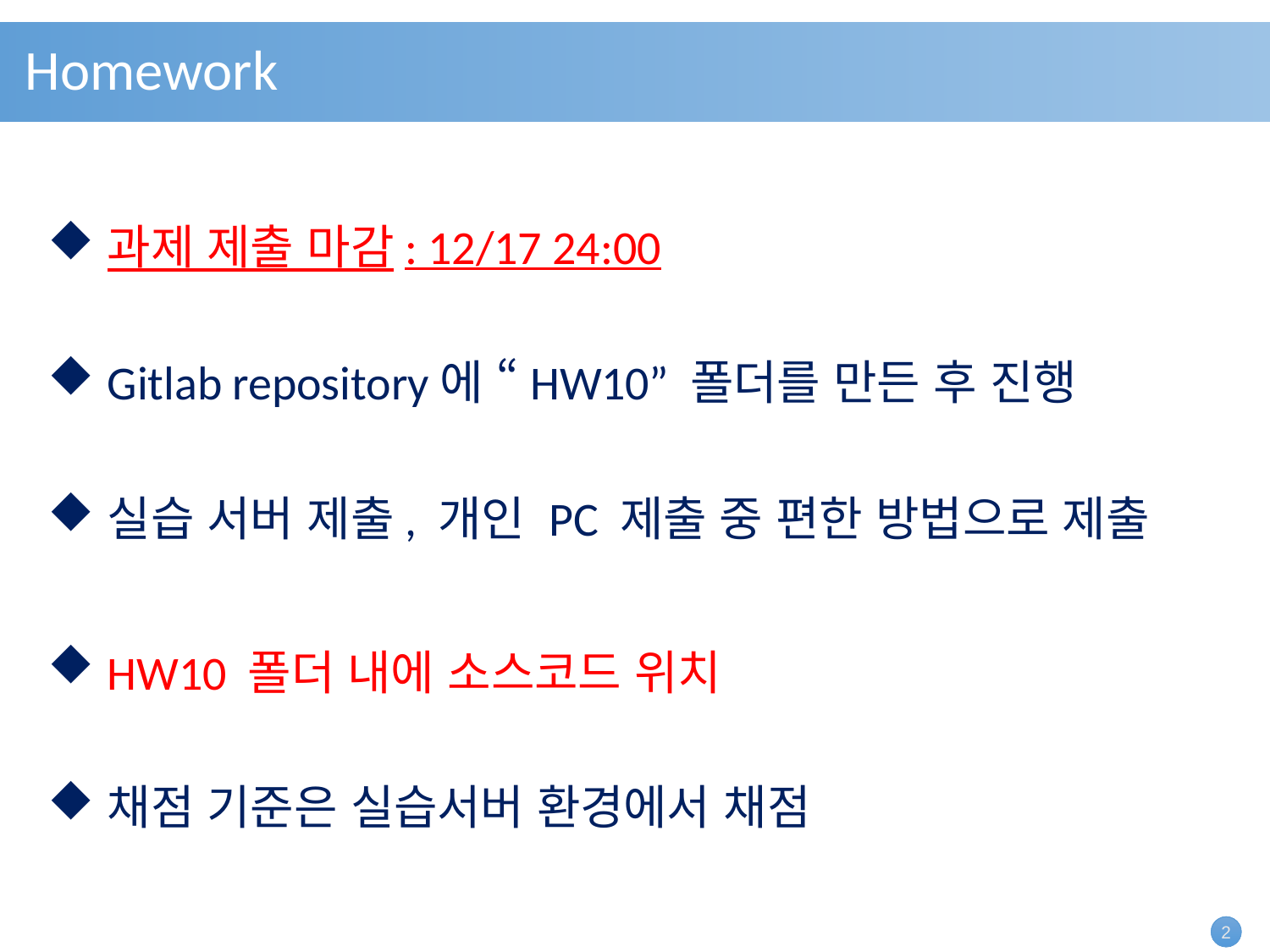

# Homework

과제 제출 마감: 12/17 24:00

Gitlab repository에 “HW10” 폴더를 만든 후 진행

실습 서버 제출, 개인 PC 제출 중 편한 방법으로 제출

HW10 폴더 내에 소스코드 위치

채점 기준은 실습서버 환경에서 채점